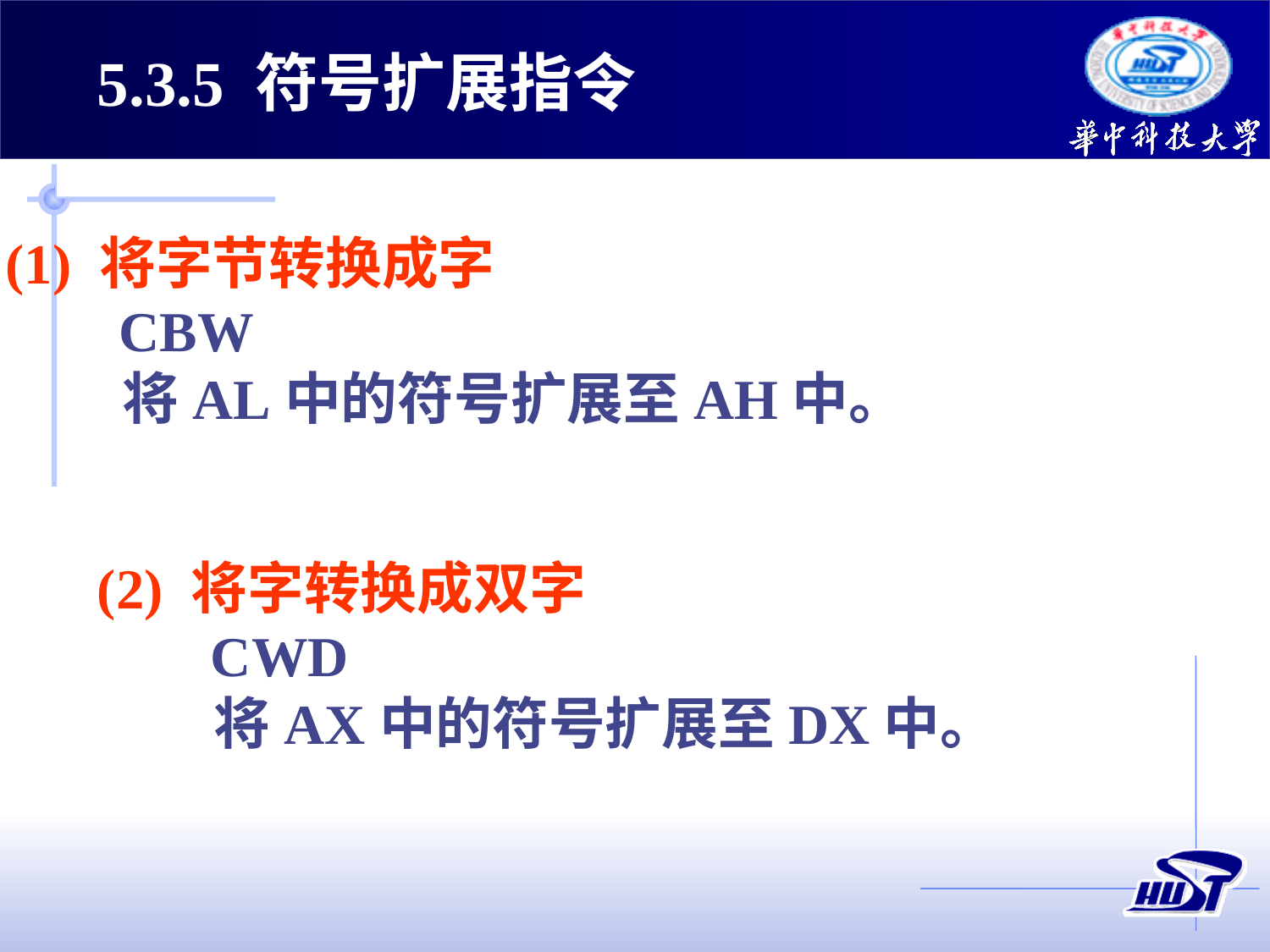

5.3.5 符号扩展指令
(1) 将字节转换成字
        CBW
        将AL中的符号扩展至AH中。
(2) 将字转换成双字
        CWD
        将AX中的符号扩展至DX中。